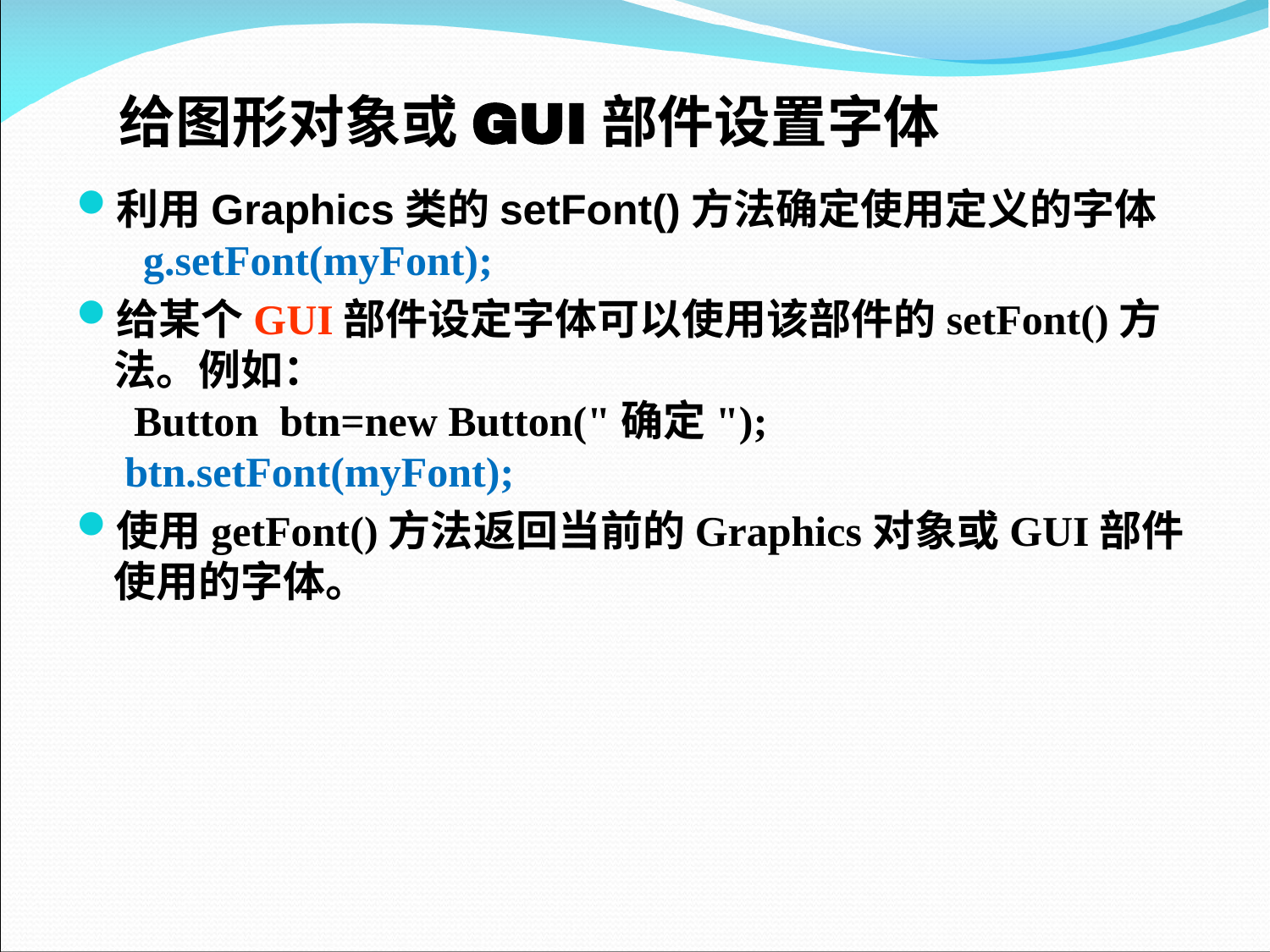

# 给图形对象或GUI部件设置字体
利用Graphics类的setFont()方法确定使用定义的字体
  g.setFont(myFont);
给某个GUI部件设定字体可以使用该部件的setFont()方法。例如：
 Button  btn=new Button("确定");
 btn.setFont(myFont);
使用getFont()方法返回当前的Graphics对象或GUI部件使用的字体。